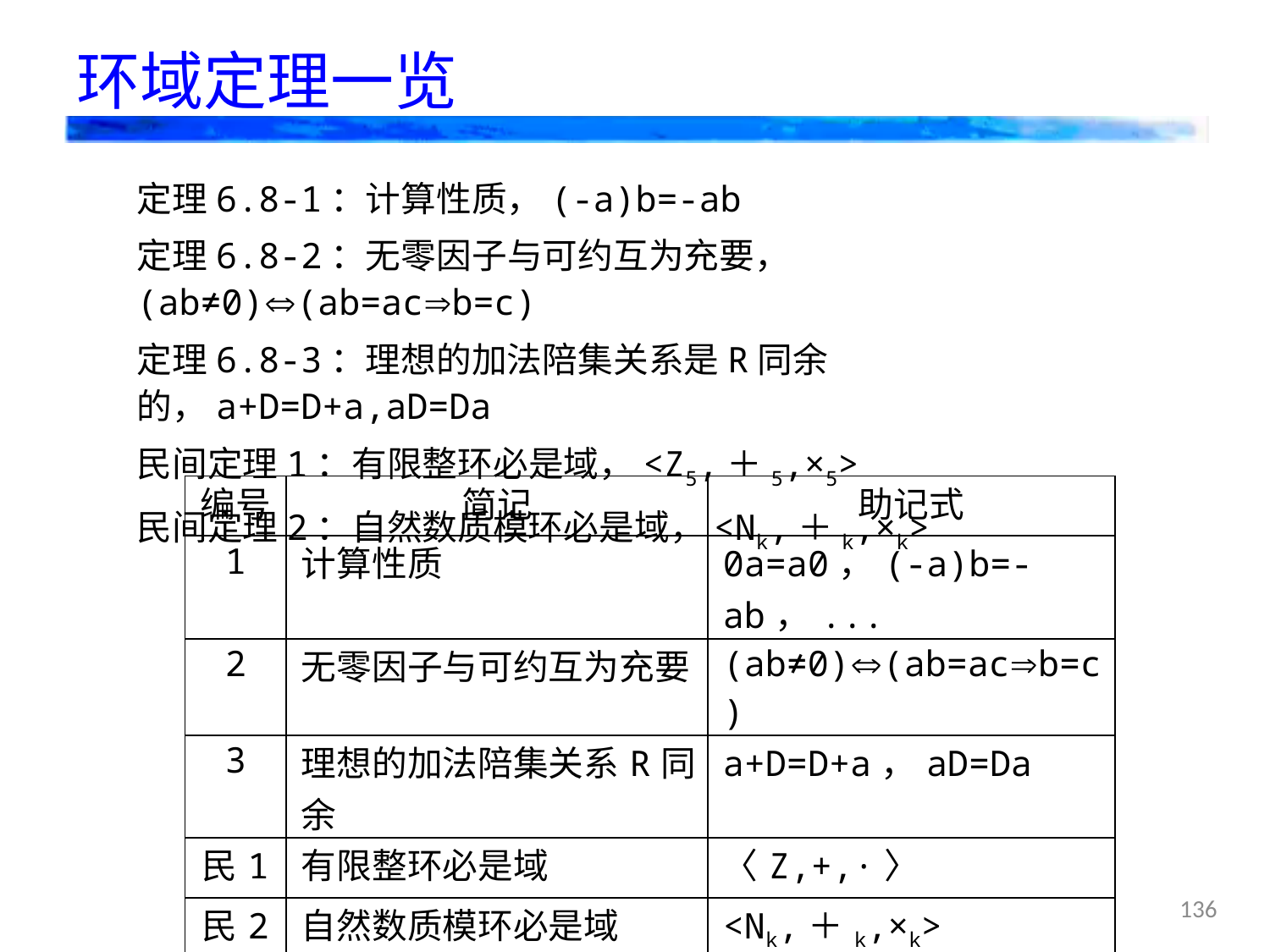

环域定理一览
定理6.8-1：计算性质，(-a)b=-ab
定理6.8-2：无零因子与可约互为充要，(ab≠0)⇔(ab=ac⇒b=c)
定理6.8-3：理想的加法陪集关系是R同余的，a+D=D+a,aD=Da
民间定理1：有限整环必是域，<Z5,＋5,×5>
民间定理2：自然数质模环必是域，<Nk,＋k,×k>

| 编号 | 简记 | 助记式 |
| --- | --- | --- |
| 1 | 计算性质 | 0a=a0，(-a)b=-ab，... |
| 2 | 无零因子与可约互为充要 | (ab≠0)⇔(ab=ac⇒b=c) |
| 3 | 理想的加法陪集关系R同余 | a+D=D+a，aD=Da |
| 民1 | 有限整环必是域 | 〈Z,+,·〉 |
| 民2 | 自然数质模环必是域 | <Nk,＋k,×k> |
136